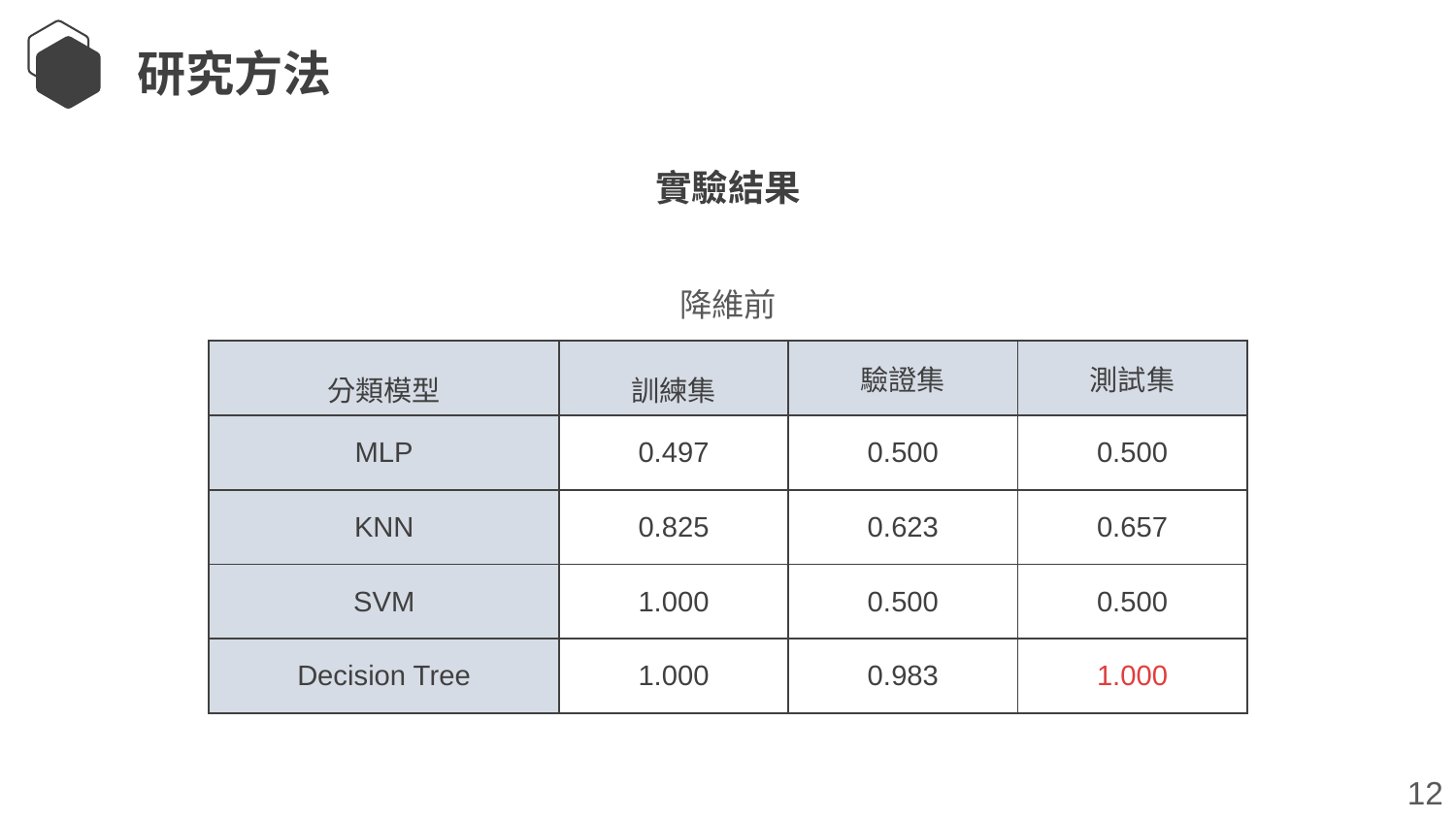

研究方法
實驗結果
降維前
| 分類模型 | 訓練集 | 驗證集 | 測試集 |
| --- | --- | --- | --- |
| MLP | 0.497 | 0.500 | 0.500 |
| KNN | 0.825 | 0.623 | 0.657 |
| SVM | 1.000 | 0.500 | 0.500 |
| Decision Tree | 1.000 | 0.983 | 1.000 |
12